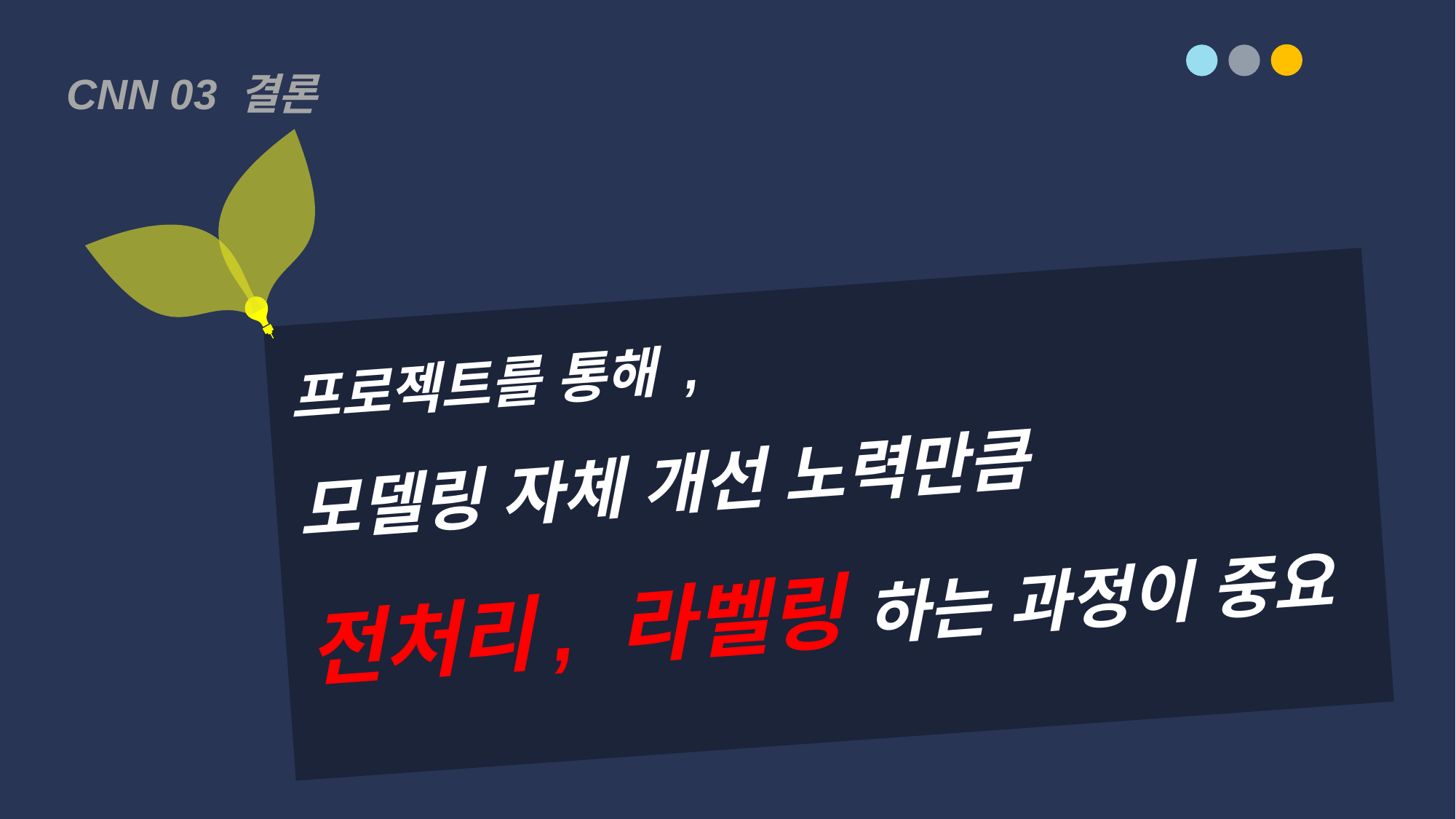

CNN 03 결론

프로젝트를 통해 ,
모델링 자체 개선 노력만큼
전처리, 라벨링 하는 과정이 중요